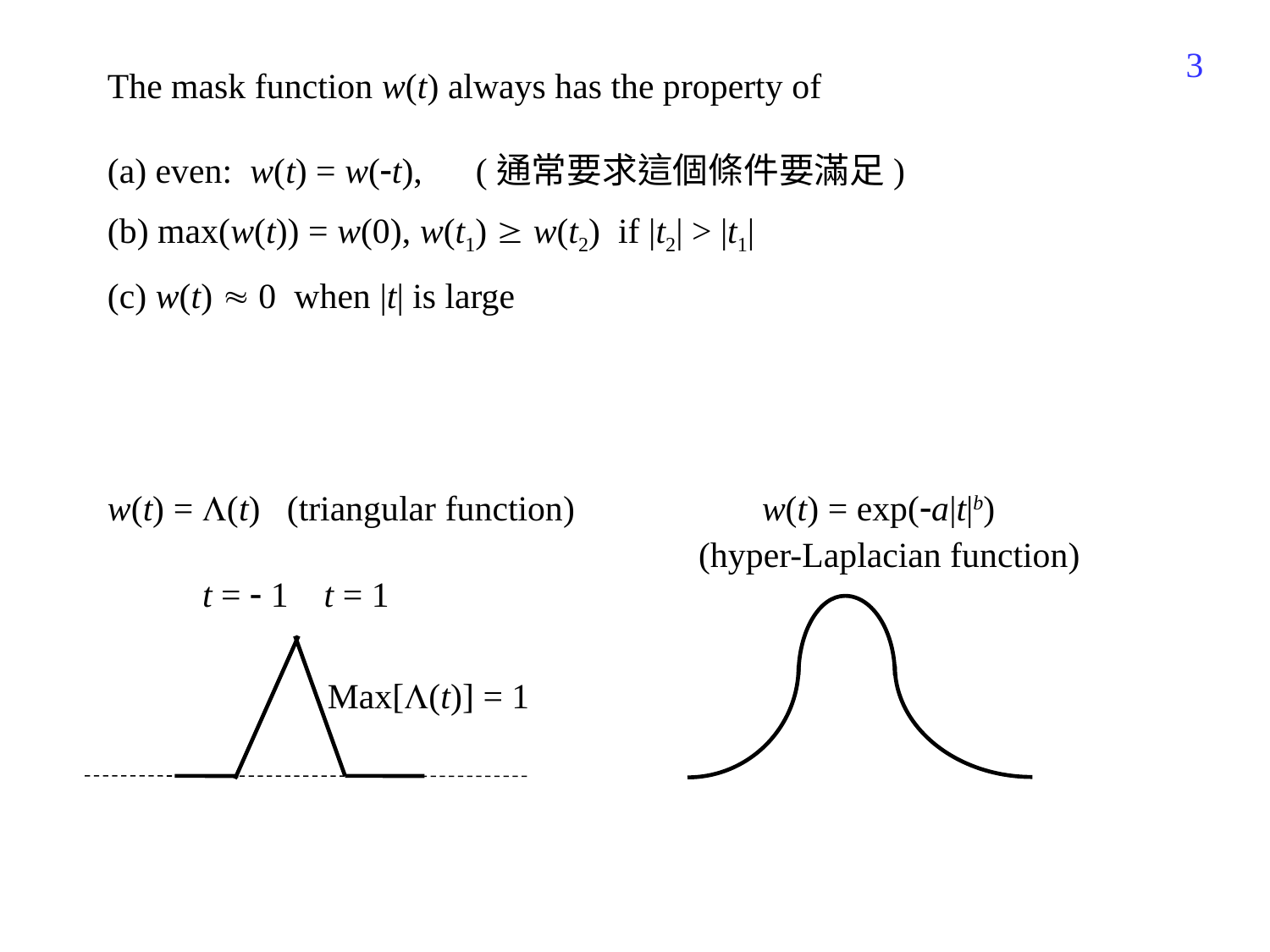

3
The mask function w(t) always has the property of
(a) even:  w(t) = w(−t),      (通常要求這個條件要滿足)
(b) max(w(t)) = w(0), w(t1) ≥ w(t2)  if |t2| > |t1|
(c) w(t) ≈ 0  when |t| is large

w(t) = Λ(t)   (triangular function)                     w(t) = exp(−a|t|b)

(hyper-Laplacian function)
       t = − 1    t = 1

          Max[Λ(t)] = 1